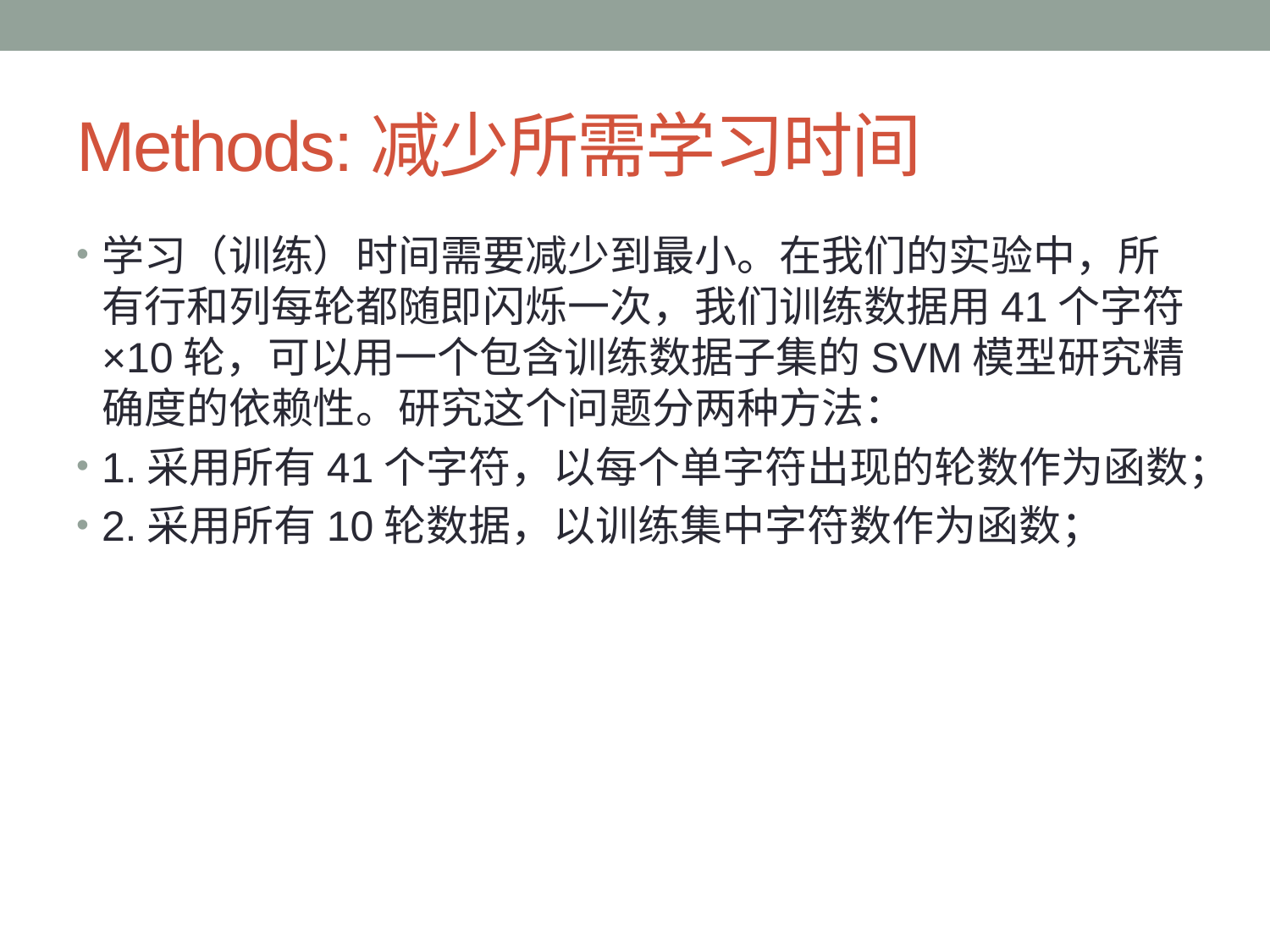

# Methods:减少所需学习时间
学习（训练）时间需要减少到最小。在我们的实验中，所有行和列每轮都随即闪烁一次，我们训练数据用41个字符×10轮，可以用一个包含训练数据子集的SVM模型研究精确度的依赖性。研究这个问题分两种方法：
1.采用所有41个字符，以每个单字符出现的轮数作为函数；
2.采用所有10轮数据，以训练集中字符数作为函数；